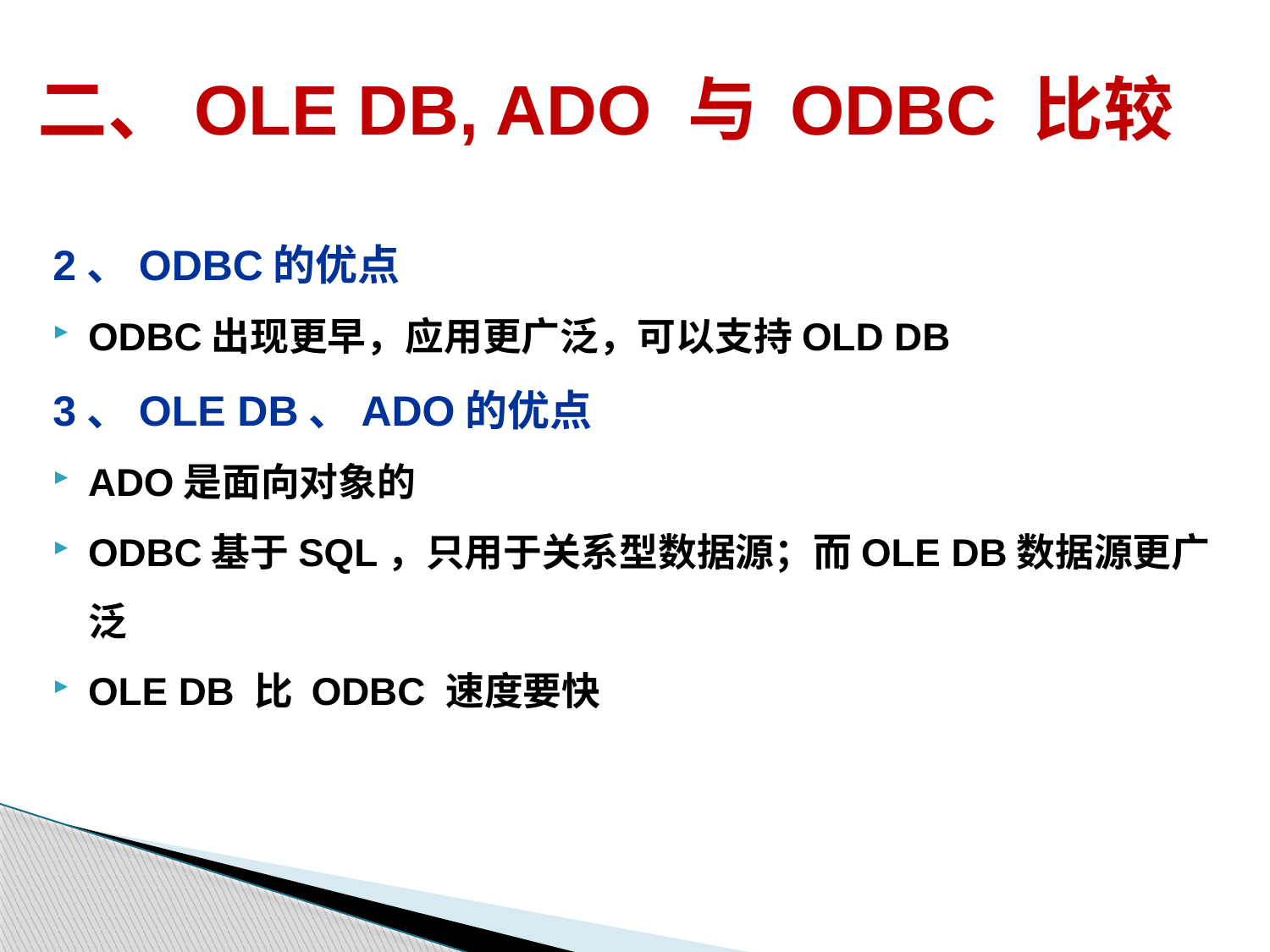

# 二、OLE DB, ADO 与 ODBC 比较
2、ODBC的优点
ODBC出现更早，应用更广泛，可以支持OLD DB
3、OLE DB、ADO的优点
ADO是面向对象的
ODBC基于SQL，只用于关系型数据源；而OLE DB数据源更广泛
OLE DB 比 ODBC 速度要快